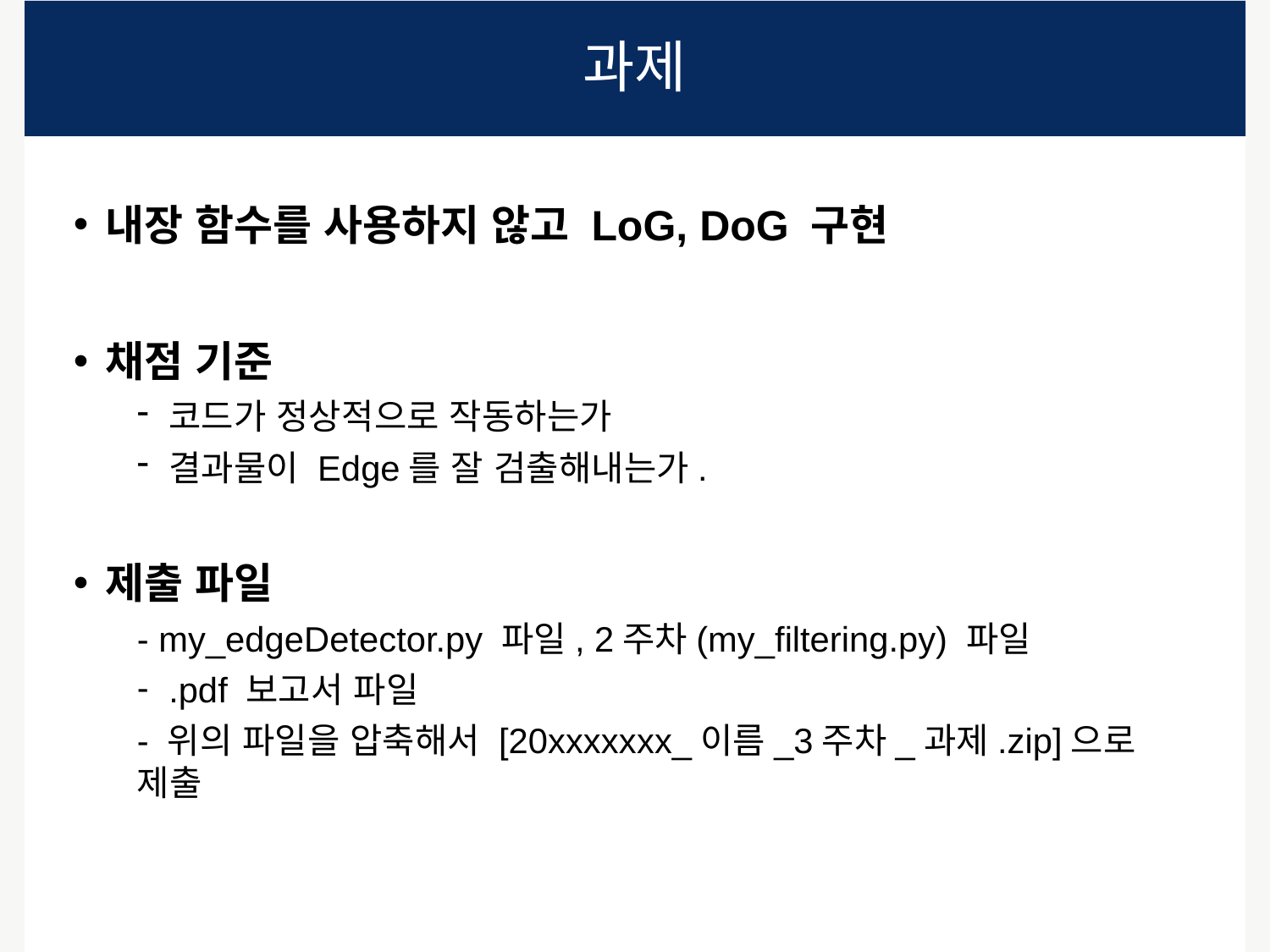

# 과제
내장 함수를 사용하지 않고 LoG, DoG 구현

채점 기준
코드가 정상적으로 작동하는가
결과물이 Edge를 잘 검출해내는가.

제출 파일
- my_edgeDetector.py 파일, 2주차(my_filtering.py) 파일
.pdf 보고서 파일
- 위의 파일을 압축해서 [20xxxxxxx_이름_3주차_과제.zip]으로 제출